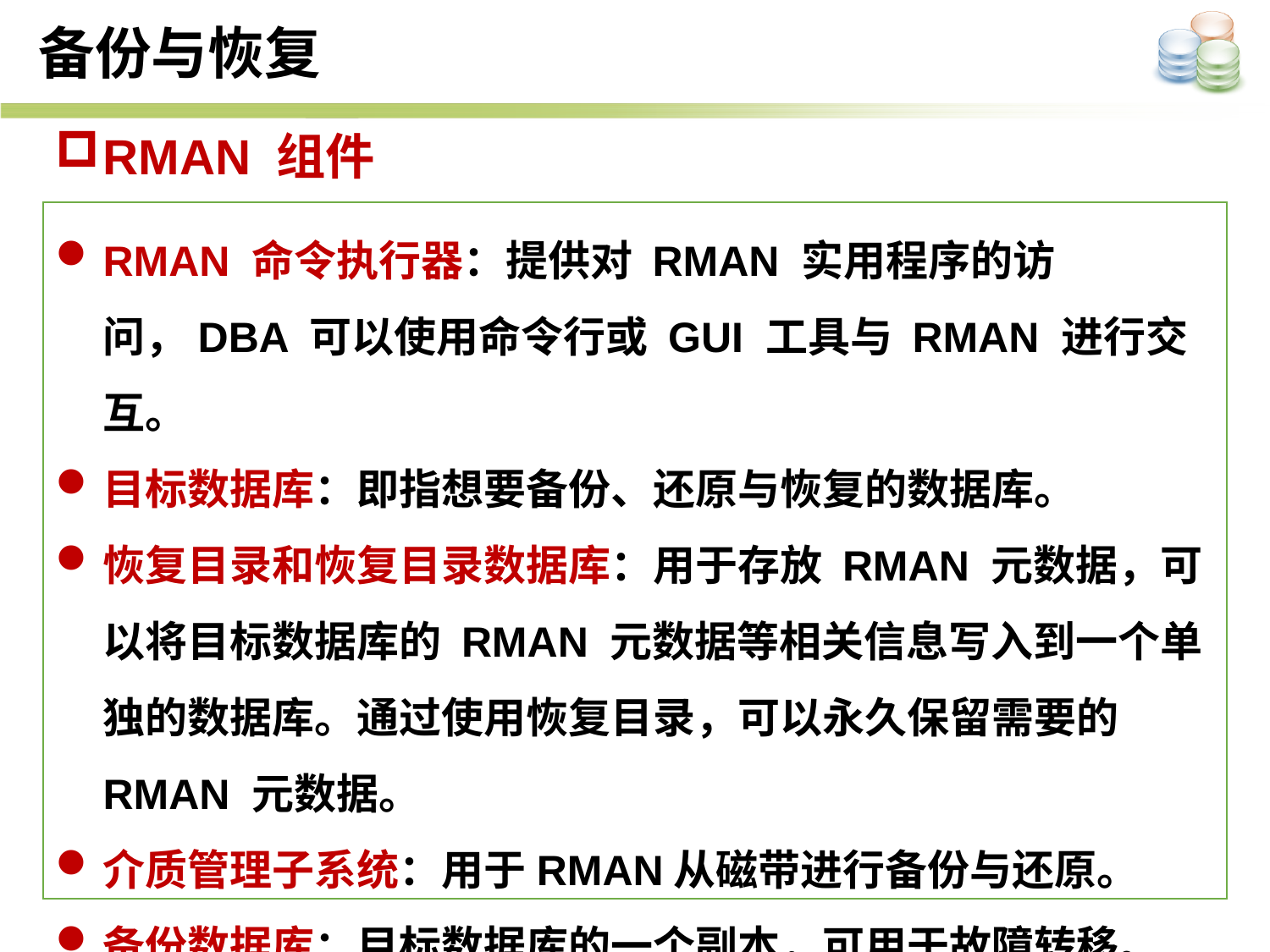

备份与恢复
RMAN 组件
RMAN 命令执行器：提供对 RMAN 实用程序的访问，DBA 可以使用命令行或 GUI 工具与 RMAN 进行交互。
目标数据库：即指想要备份、还原与恢复的数据库。
恢复目录和恢复目录数据库：用于存放 RMAN 元数据，可以将目标数据库的 RMAN 元数据等相关信息写入到一个单独的数据库。通过使用恢复目录，可以永久保留需要的RMAN 元数据。
介质管理子系统：用于RMAN从磁带进行备份与还原。
备份数据库：目标数据库的一个副本，可用于故障转移。
55